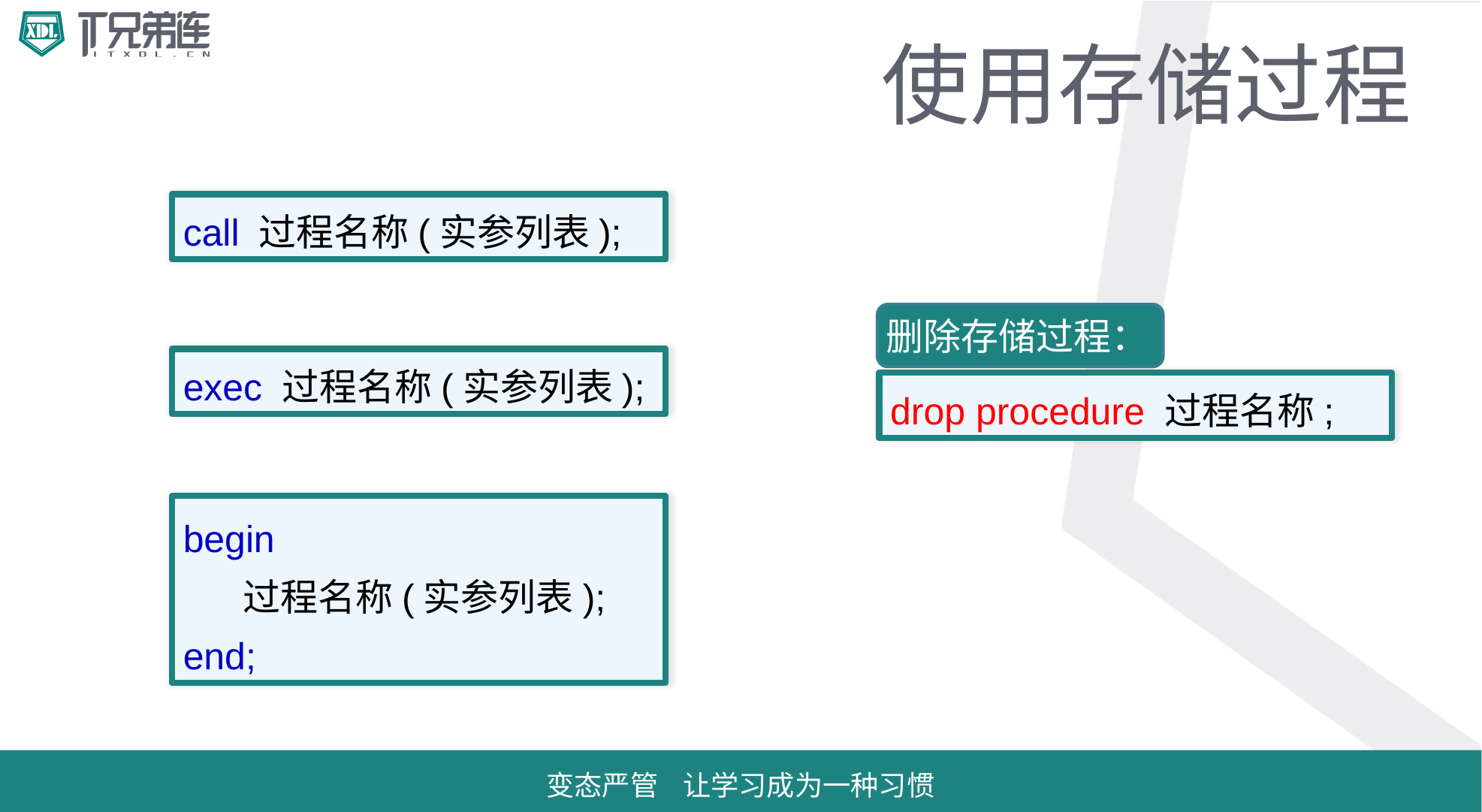

# 使用存储过程
call 过程名称(实参列表);
删除存储过程：
drop procedure 过程名称;
exec 过程名称(实参列表);
begin
      过程名称(实参列表);
end;